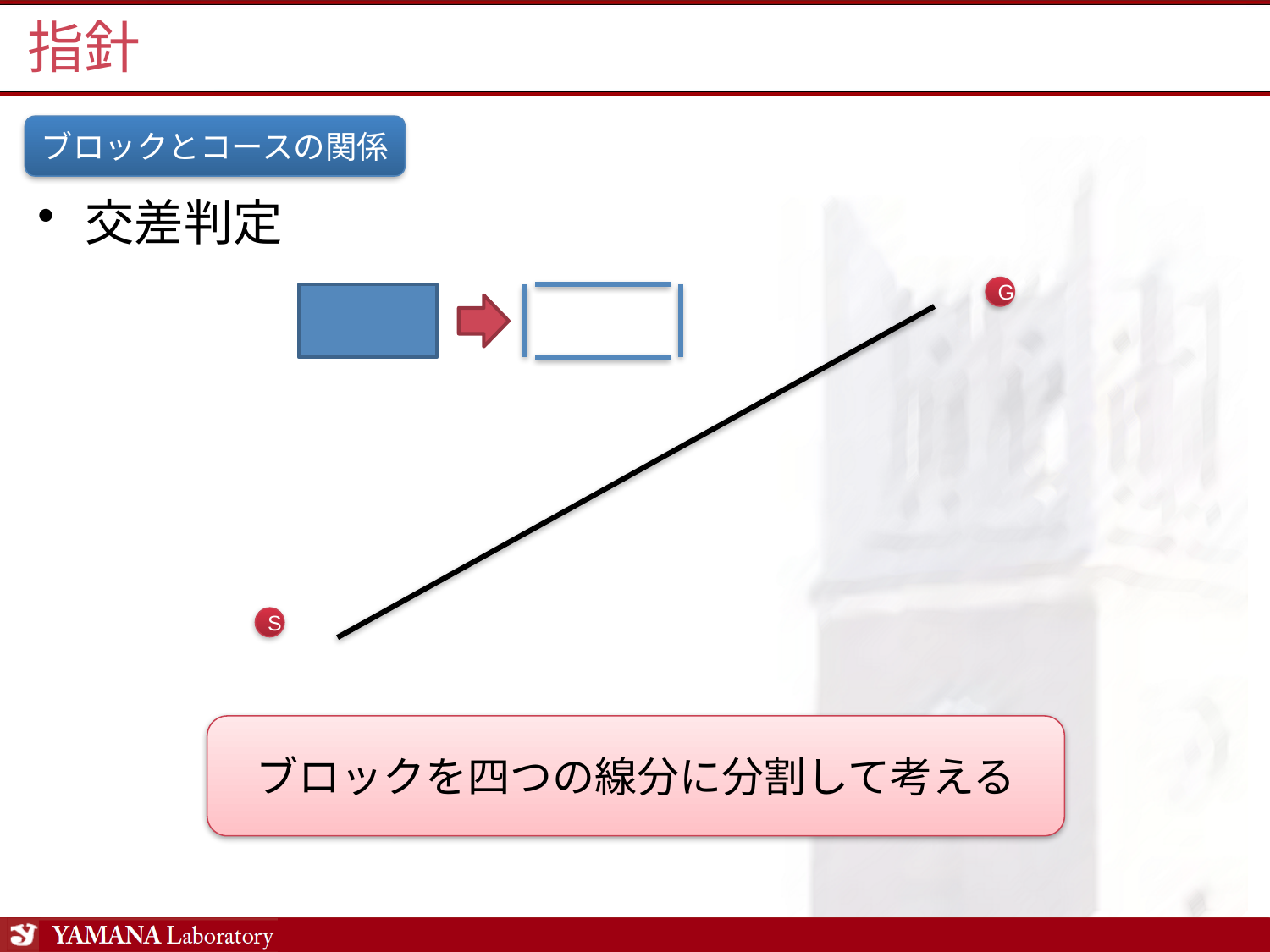

# 指針

交差判定
ブロックとコースの関係
G

S
ブロックを四つの線分に分割して考える